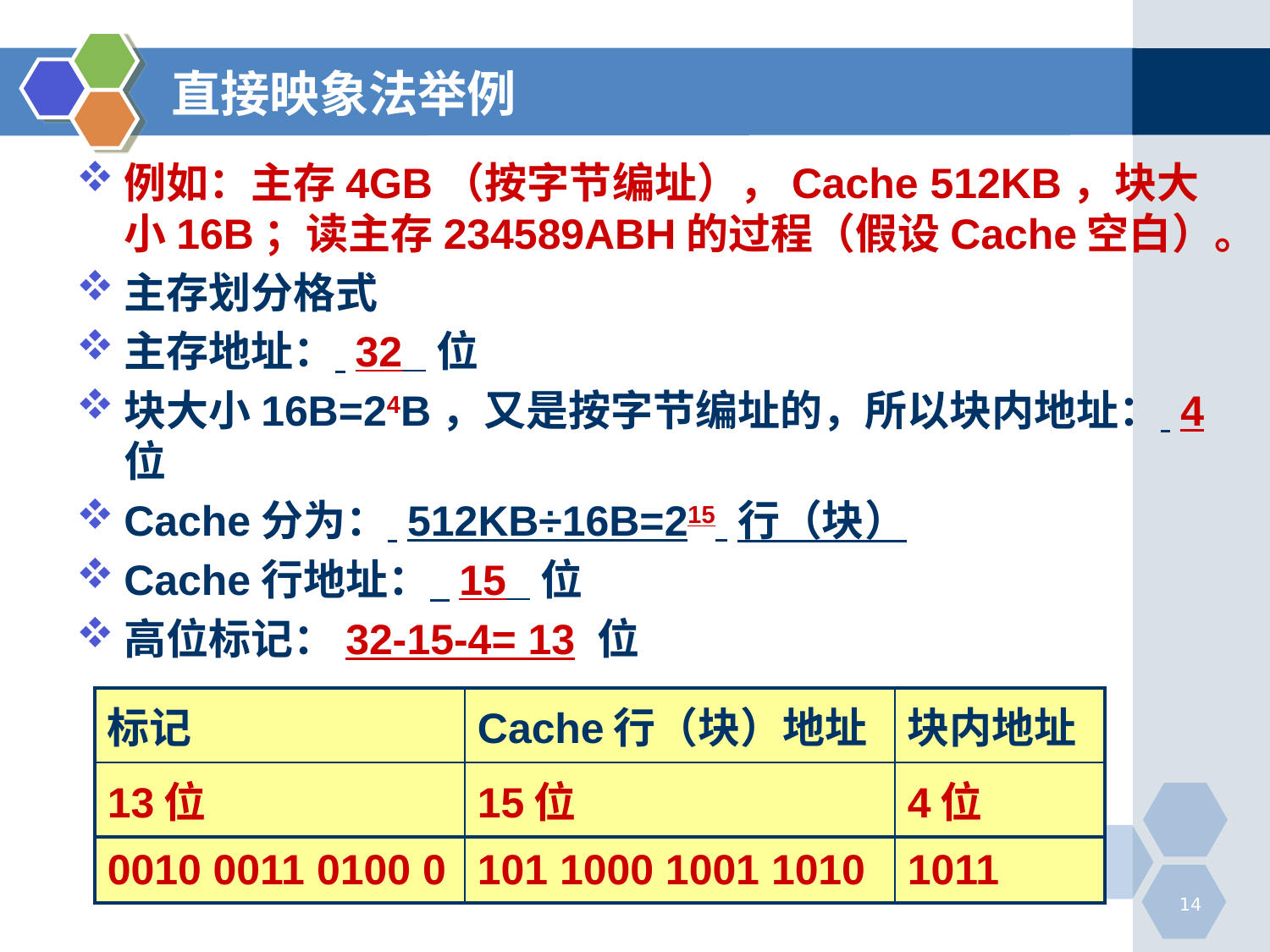

# 直接映象法举例
例如：主存4GB（按字节编址），Cache 512KB，块大小16B；读主存234589ABH的过程（假设Cache空白）。
主存划分格式
主存地址： 32  位
块大小16B=24B，又是按字节编址的，所以块内地址： 4 位
Cache分为： 512KB÷16B=215 行（块）
Cache行地址：  15  位
高位标记：32-15-4= 13 位
| 标记 | Cache行（块）地址 | 块内地址 |
| --- | --- | --- |
| 13位 | 15位 | 4位 |
| 0010 0011 0100 0 | 101 1000 1001 1010 | 1011 |
14